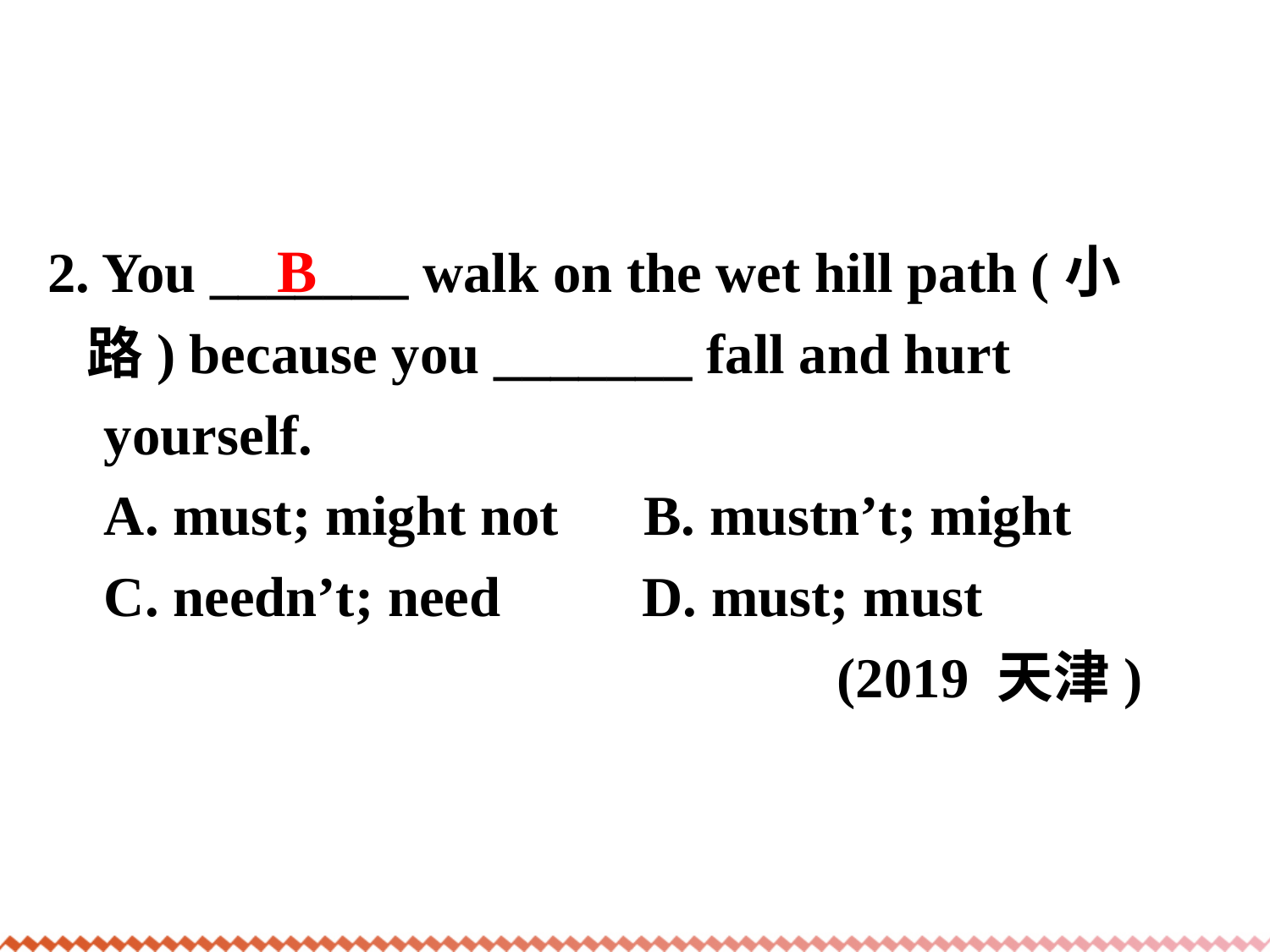

2. You _______ walk on the wet hill path (小
  路) because you _______ fall and hurt
    yourself.
    A. must; might not      B. mustn’t; might
    C. needn’t; need          D. must; must
 (2019 天津)
B